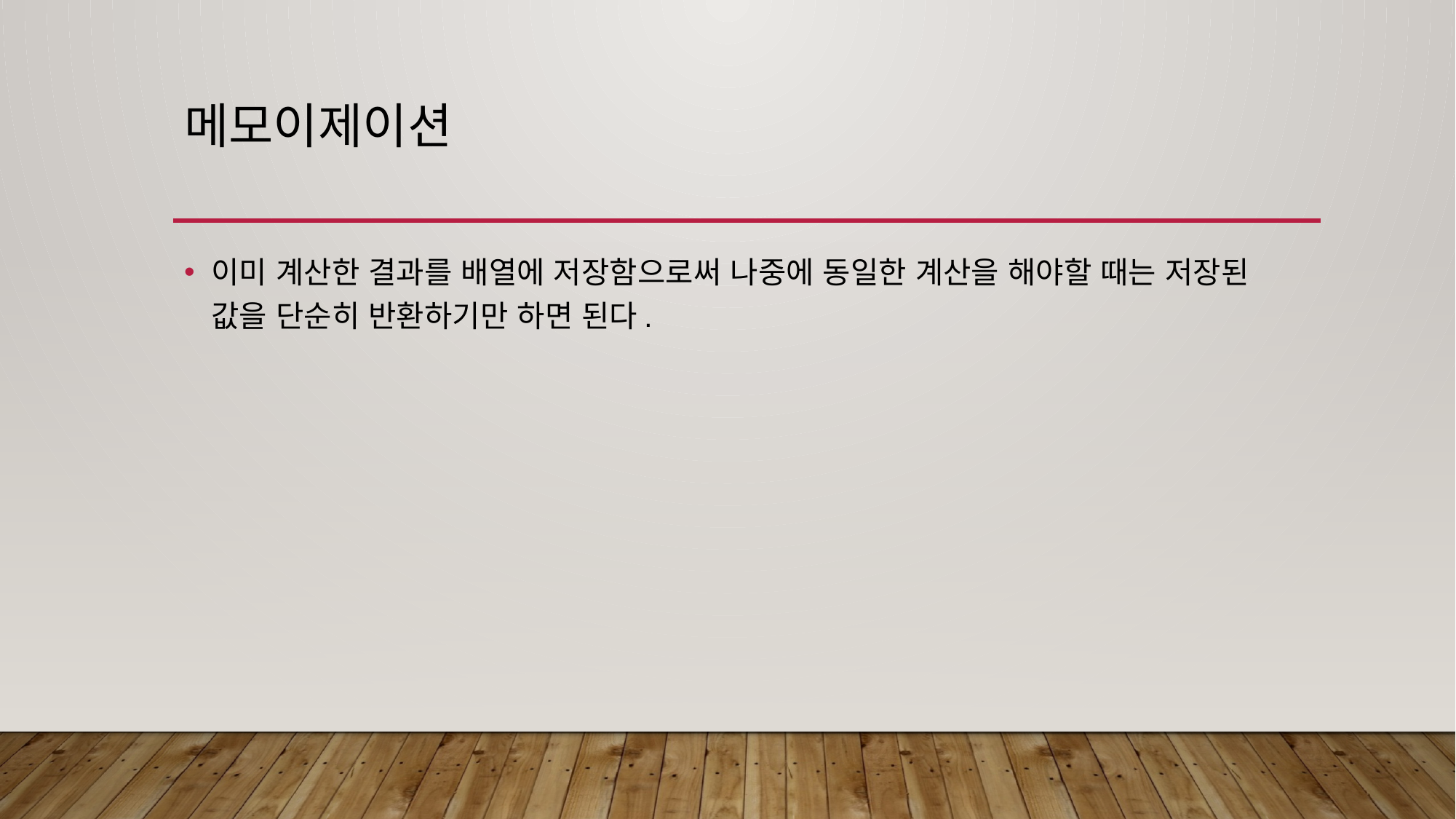

# 메모이제이션
이미 계산한 결과를 배열에 저장함으로써 나중에 동일한 계산을 해야할 때는 저장된 값을 단순히 반환하기만 하면 된다.